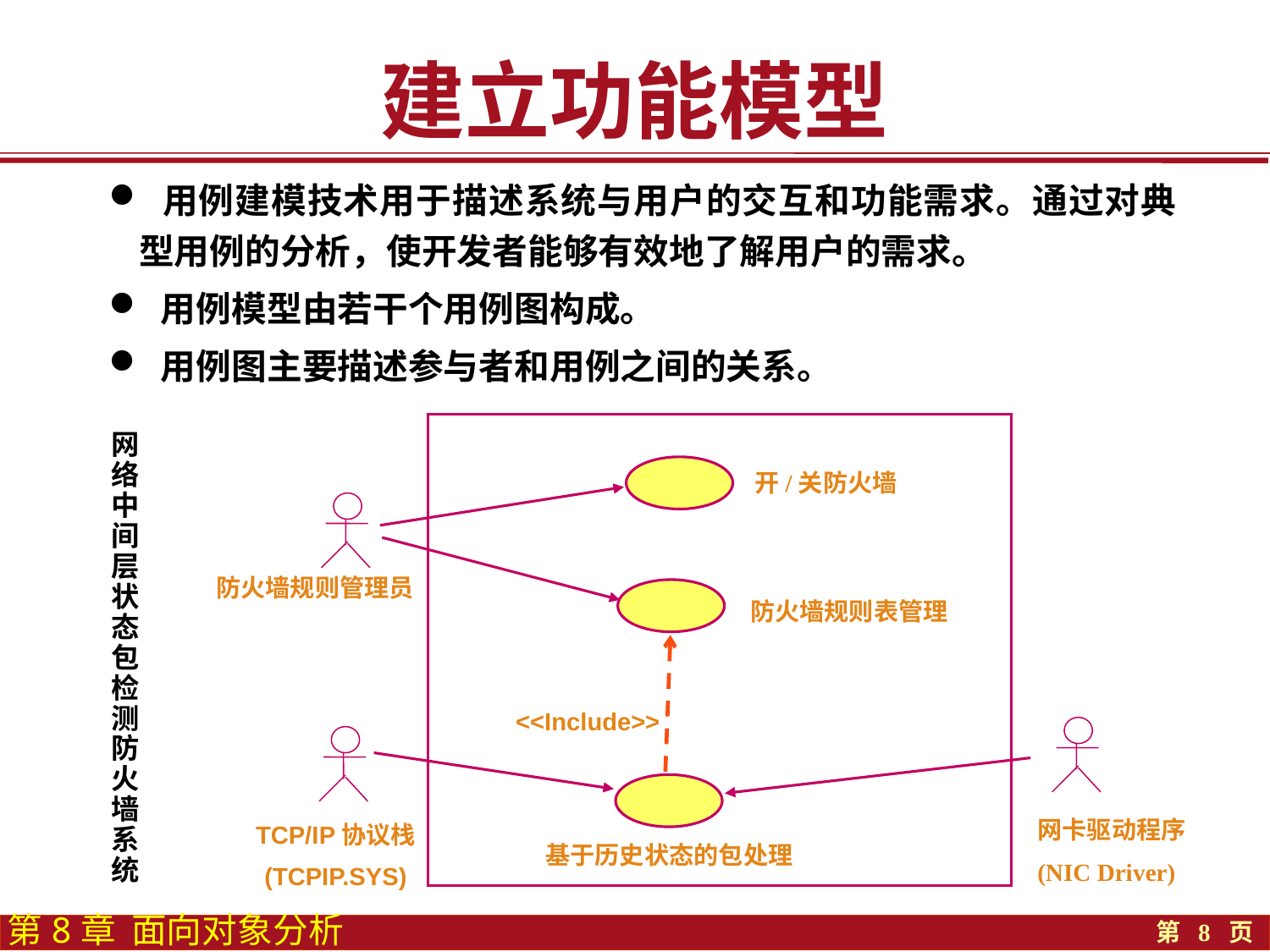

建立功能模型
 用例建模技术用于描述系统与用户的交互和功能需求。通过对典型用例的分析，使开发者能够有效地了解用户的需求。
 用例模型由若干个用例图构成。
 用例图主要描述参与者和用例之间的关系。

开/关防火墙

防火墙规则管理员

防火墙规则表管理

<<Include>>

网卡驱动程序
(NIC Driver)
TCP/IP协议栈
(TCPIP.SYS)
基于历史状态的包处理
网络中间层状态包检测防火墙系统